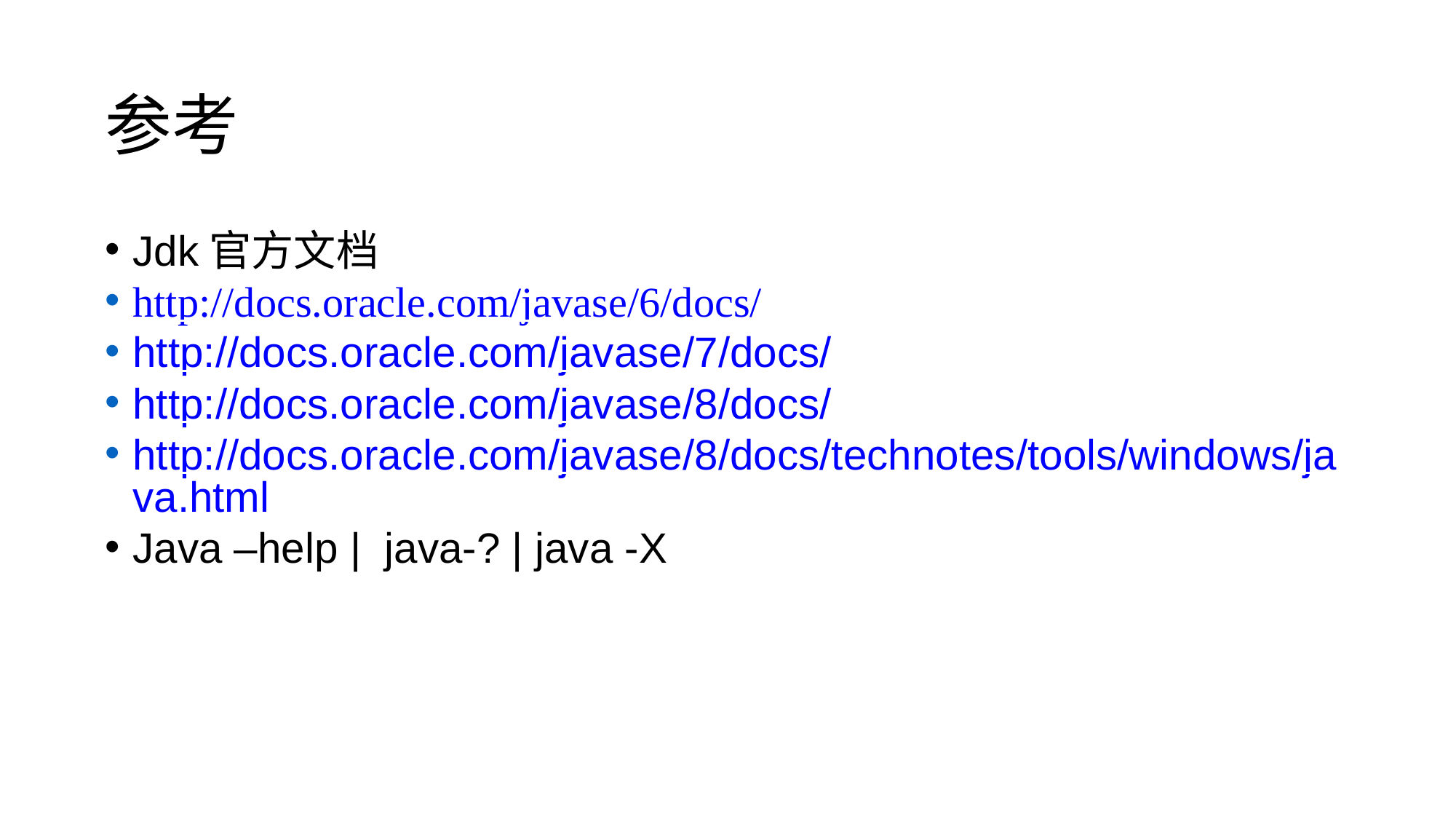

参考
Jdk官方文档
http://docs.oracle.com/javase/6/docs/
http://docs.oracle.com/javase/7/docs/
http://docs.oracle.com/javase/8/docs/
http://docs.oracle.com/javase/8/docs/technotes/tools/windows/java.html
Java –help |  java-? | java -X